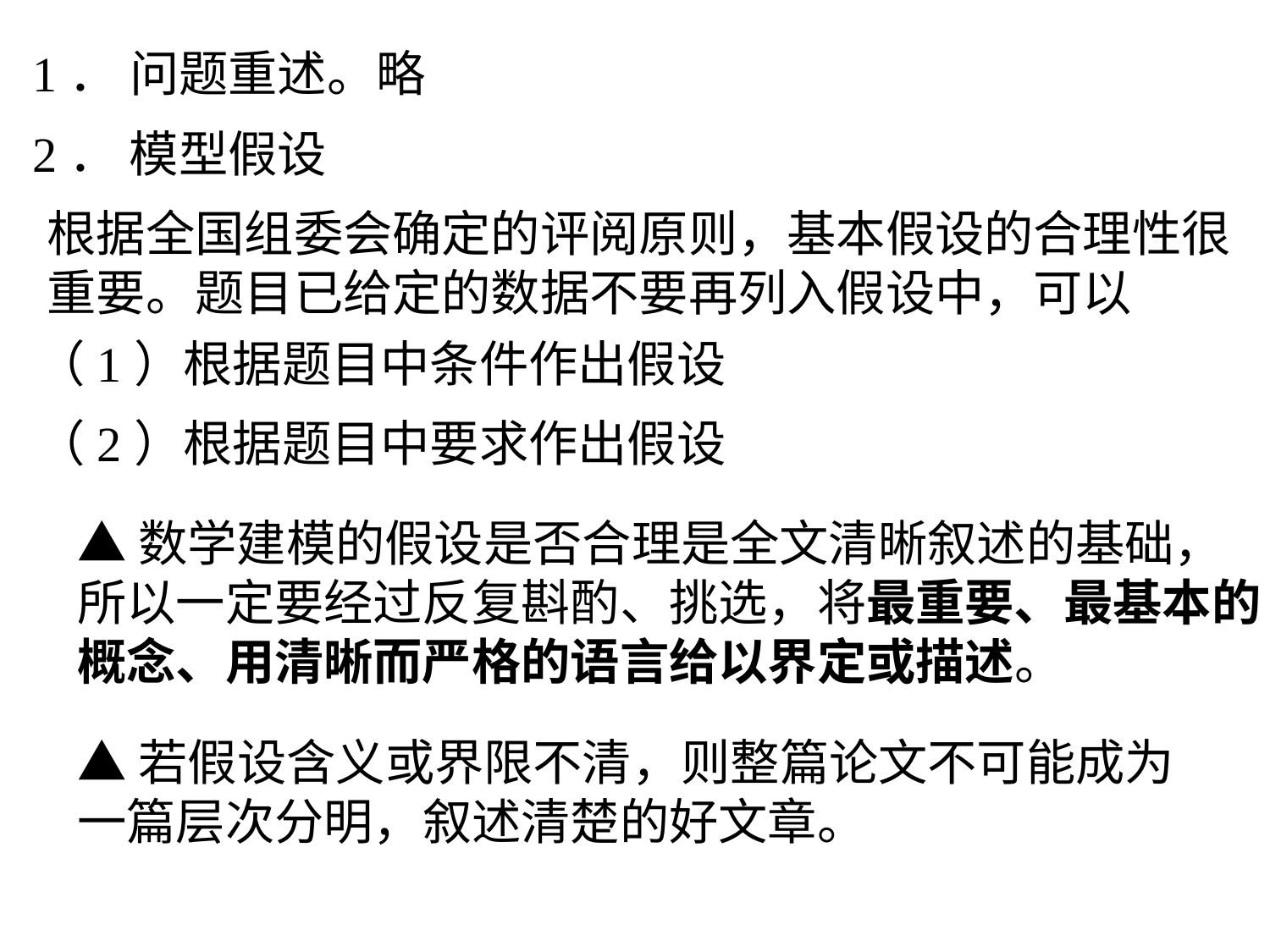

1． 问题重述。略
2． 模型假设
根据全国组委会确定的评阅原则，基本假设的合理性很重要。题目已给定的数据不要再列入假设中，可以
（1）根据题目中条件作出假设
（2）根据题目中要求作出假设
▲数学建模的假设是否合理是全文清晰叙述的基础，所以一定要经过反复斟酌、挑选，将最重要、最基本的概念、用清晰而严格的语言给以界定或描述。
▲若假设含义或界限不清，则整篇论文不可能成为一篇层次分明，叙述清楚的好文章。